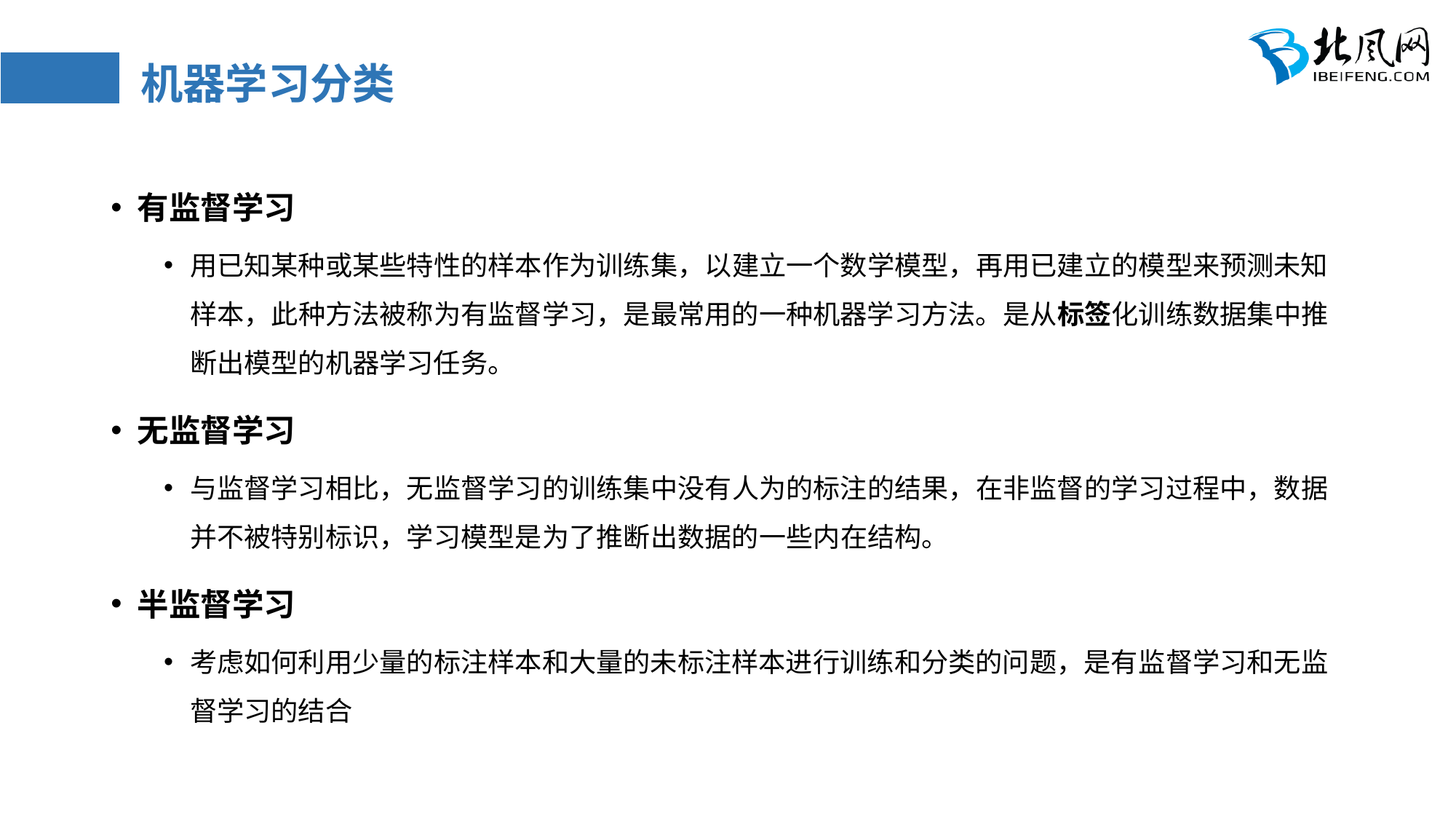

# 机器学习分类
有监督学习
用已知某种或某些特性的样本作为训练集，以建立一个数学模型，再用已建立的模型来预测未知样本，此种方法被称为有监督学习，是最常用的一种机器学习方法。是从标签化训练数据集中推断出模型的机器学习任务。
无监督学习
与监督学习相比，无监督学习的训练集中没有人为的标注的结果，在非监督的学习过程中，数据并不被特别标识，学习模型是为了推断出数据的一些内在结构。
半监督学习
考虑如何利用少量的标注样本和大量的未标注样本进行训练和分类的问题，是有监督学习和无监督学习的结合